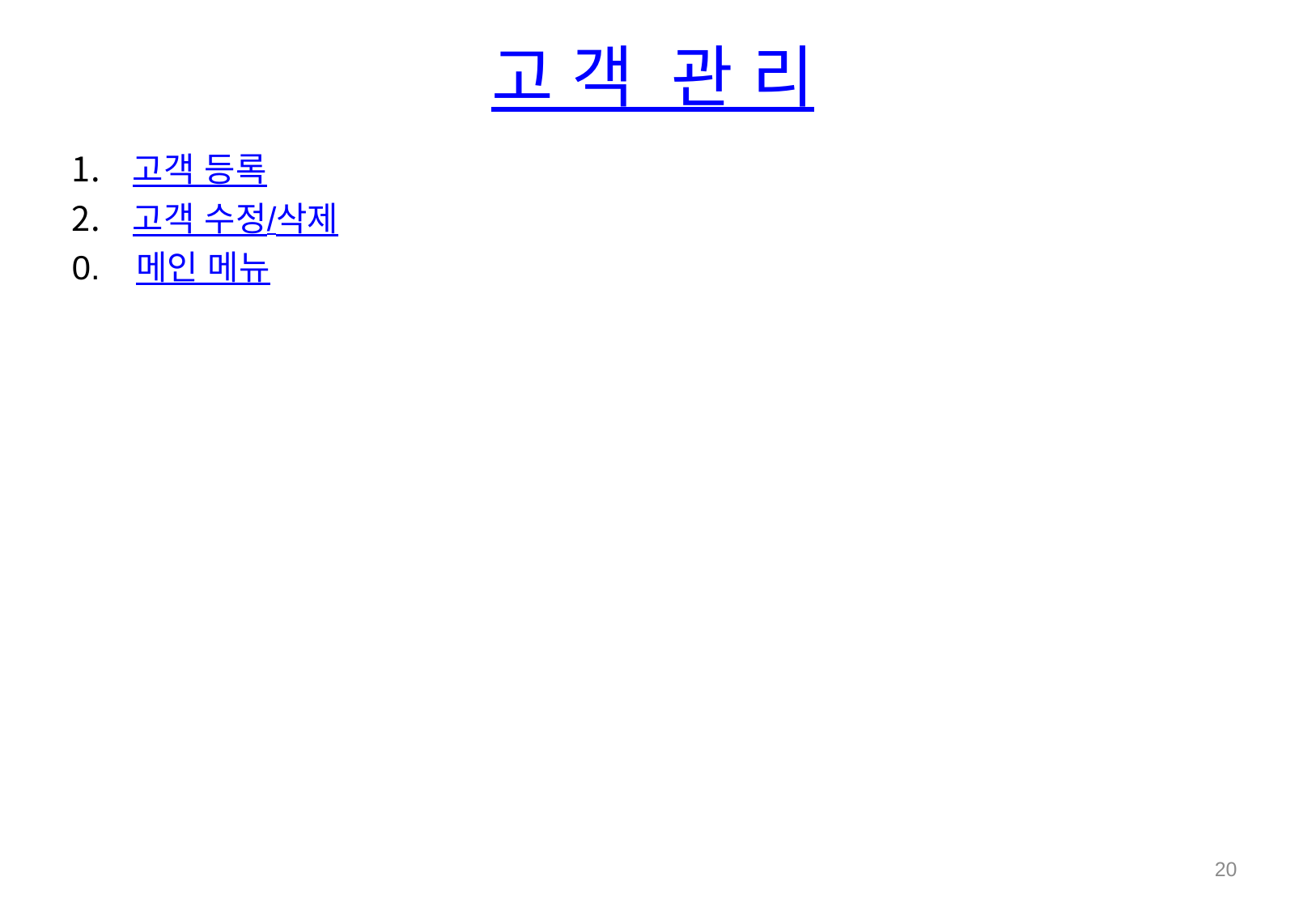

고 객  관 리
고객 등록
고객 수정/삭제
0.   메인 메뉴

20